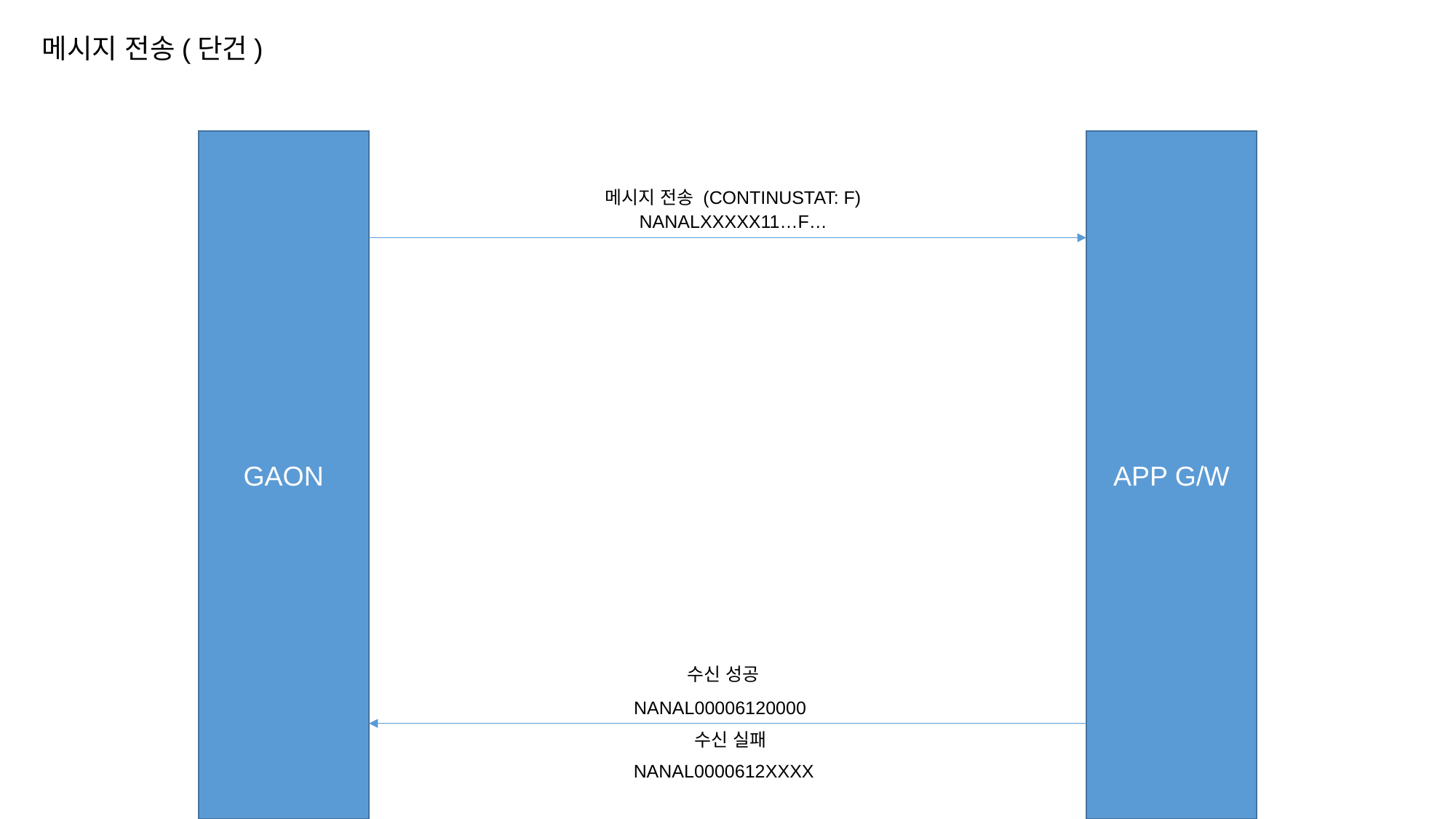

메시지 전송(단건)
GAON
APP G/W
메시지 전송 (CONTINUSTAT: F)
NANALXXXXX11…F…
수신 성공
NANAL00006120000
수신 실패
NANAL0000612XXXX